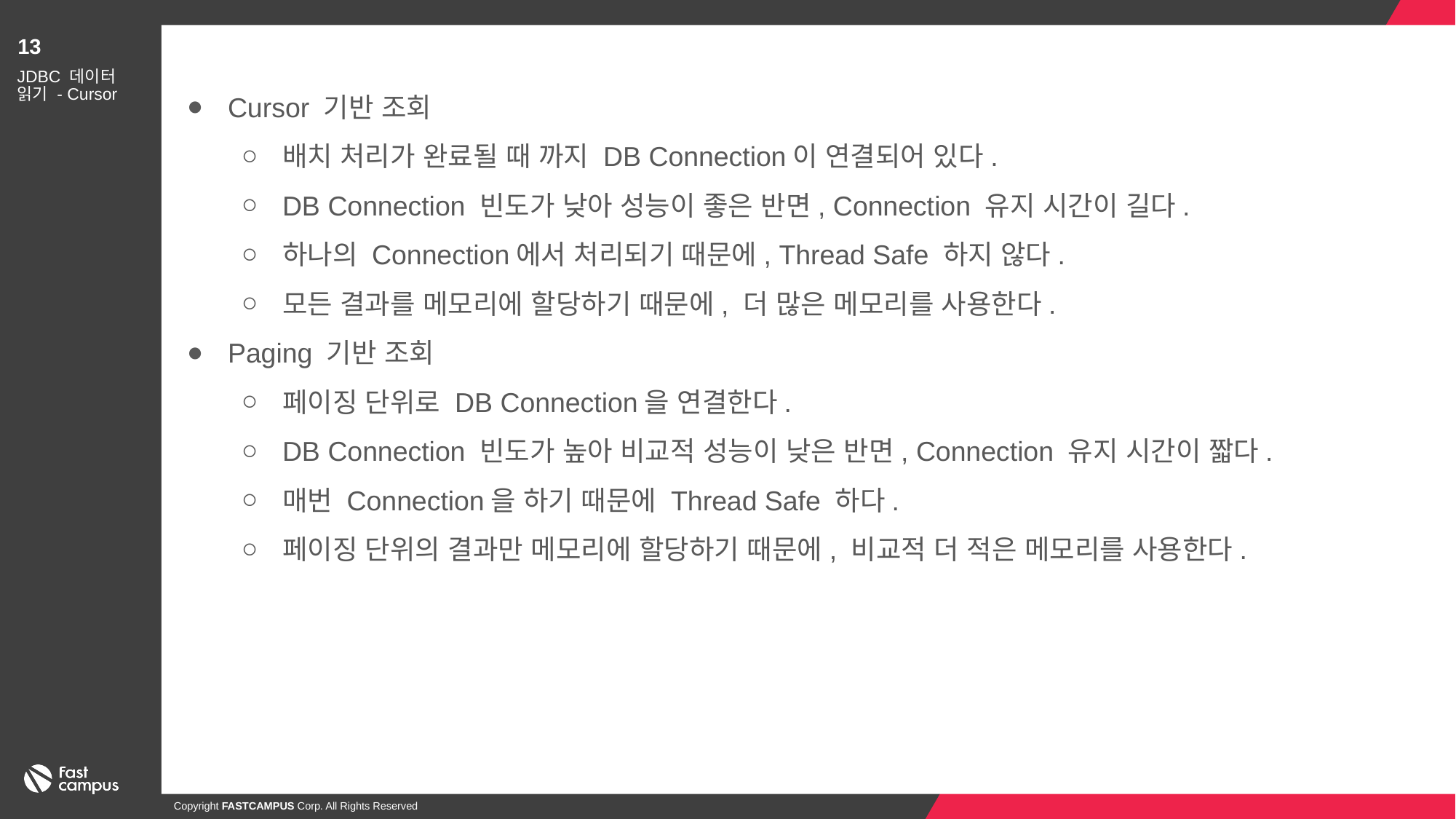

13
Cursor 기반 조회
배치 처리가 완료될 때 까지 DB Connection이 연결되어 있다.
DB Connection 빈도가 낮아 성능이 좋은 반면, Connection 유지 시간이 길다.
하나의 Connection에서 처리되기 때문에, Thread Safe 하지 않다.
모든 결과를 메모리에 할당하기 때문에, 더 많은 메모리를 사용한다.
Paging 기반 조회
페이징 단위로 DB Connection을 연결한다.
DB Connection 빈도가 높아 비교적 성능이 낮은 반면, Connection 유지 시간이 짧다.
매번 Connection을 하기 때문에 Thread Safe 하다.
페이징 단위의 결과만 메모리에 할당하기 때문에, 비교적 더 적은 메모리를 사용한다.
JDBC 데이터 읽기 - Cursor